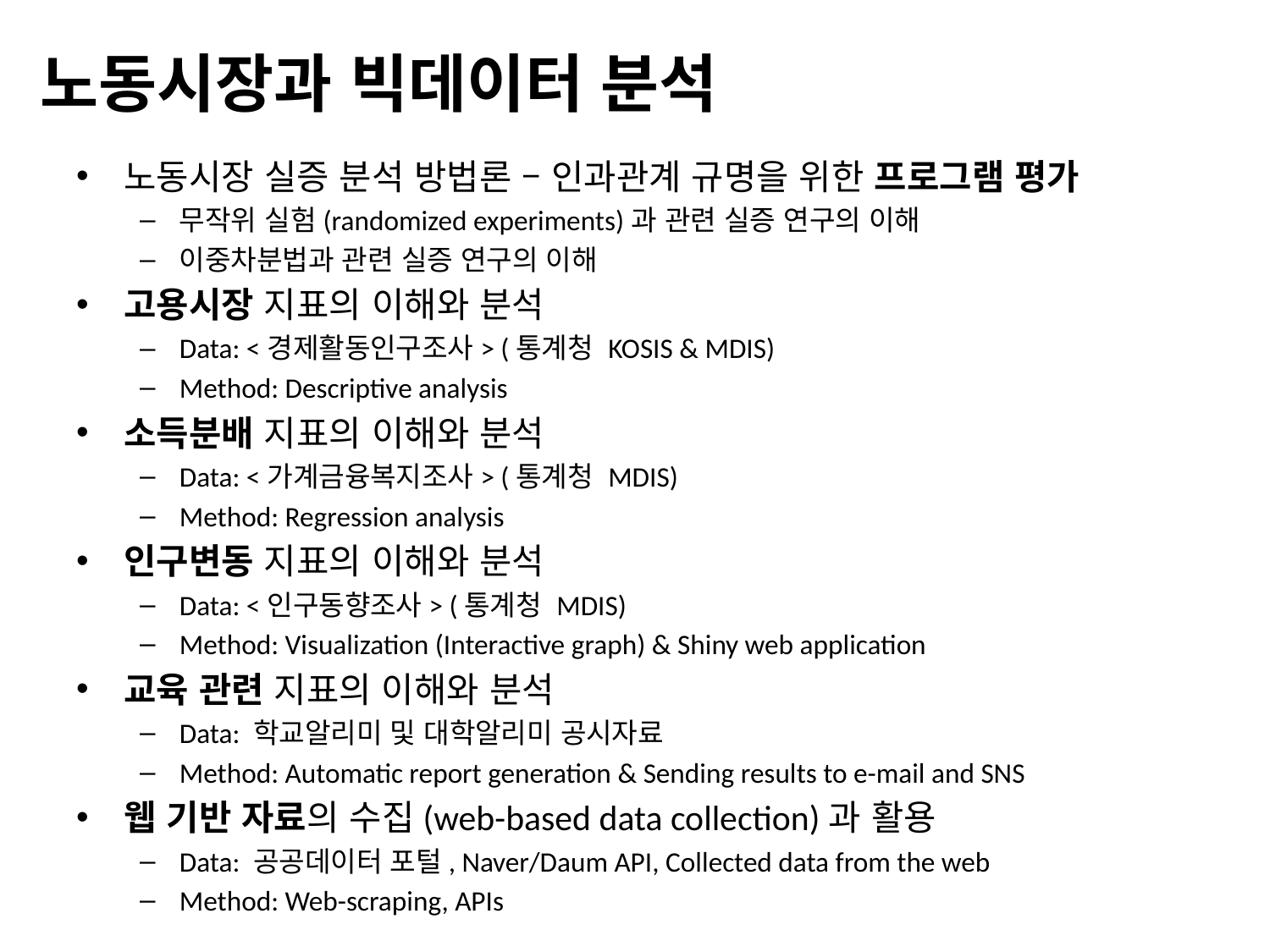

# 노동시장과 빅데이터 분석
노동시장 실증 분석 방법론 – 인과관계 규명을 위한 프로그램 평가
무작위 실험(randomized experiments)과 관련 실증 연구의 이해
이중차분법과 관련 실증 연구의 이해
고용시장 지표의 이해와 분석
Data: <경제활동인구조사> (통계청 KOSIS & MDIS)
Method: Descriptive analysis
소득분배 지표의 이해와 분석
Data: <가계금융복지조사> (통계청 MDIS)
Method: Regression analysis
인구변동 지표의 이해와 분석
Data: <인구동향조사> (통계청 MDIS)
Method: Visualization (Interactive graph) & Shiny web application
교육 관련 지표의 이해와 분석
Data: 학교알리미 및 대학알리미 공시자료
Method: Automatic report generation & Sending results to e-mail and SNS
웹 기반 자료의 수집(web-based data collection)과 활용
Data: 공공데이터 포털, Naver/Daum API, Collected data from the web
Method: Web-scraping, APIs